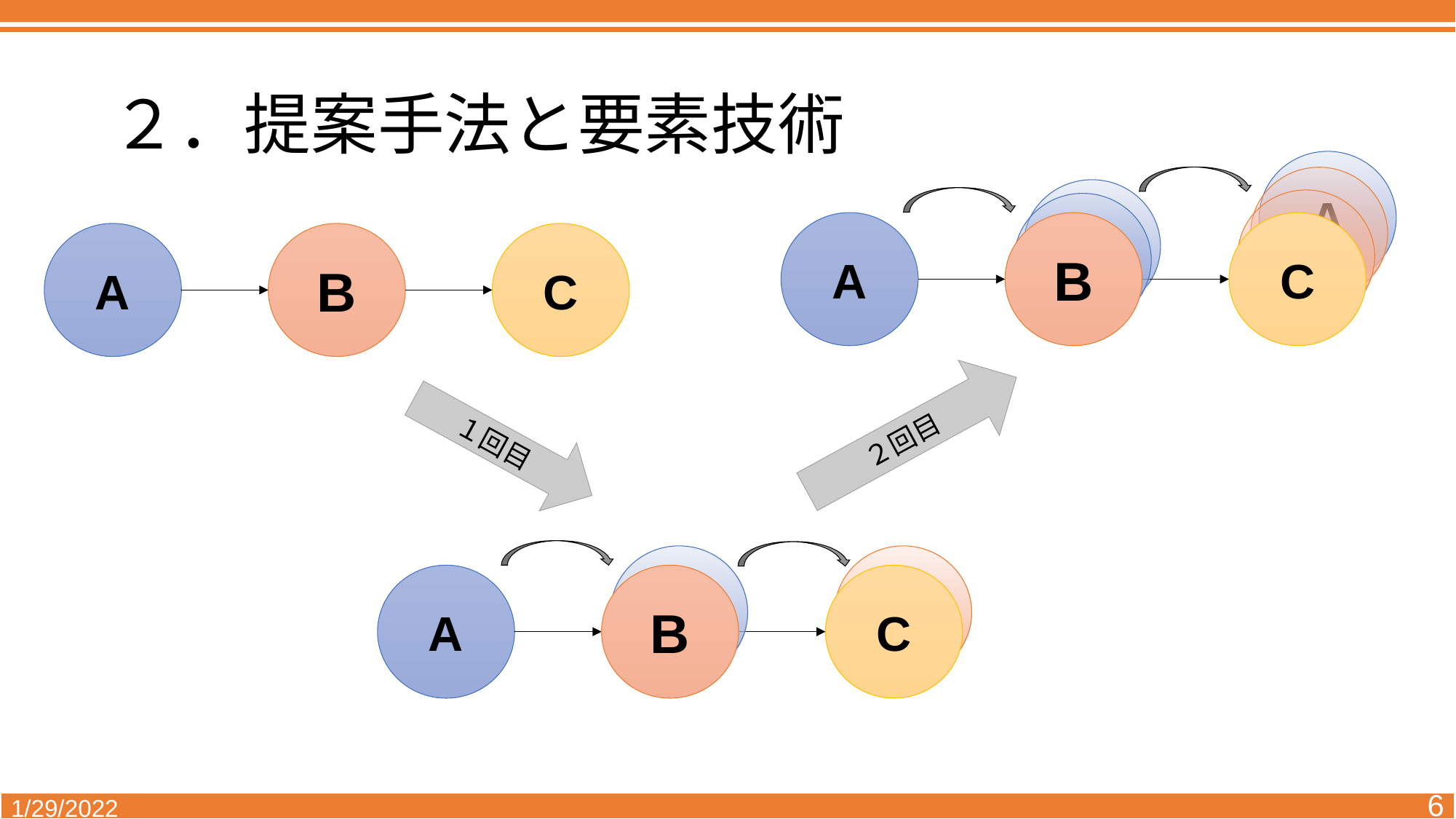

# ２．提案手法と要素技術
A

B
A

B
A
B
C
A
B
C
A
２回目
１回目

B
A
B
C
A
6
1/29/2022